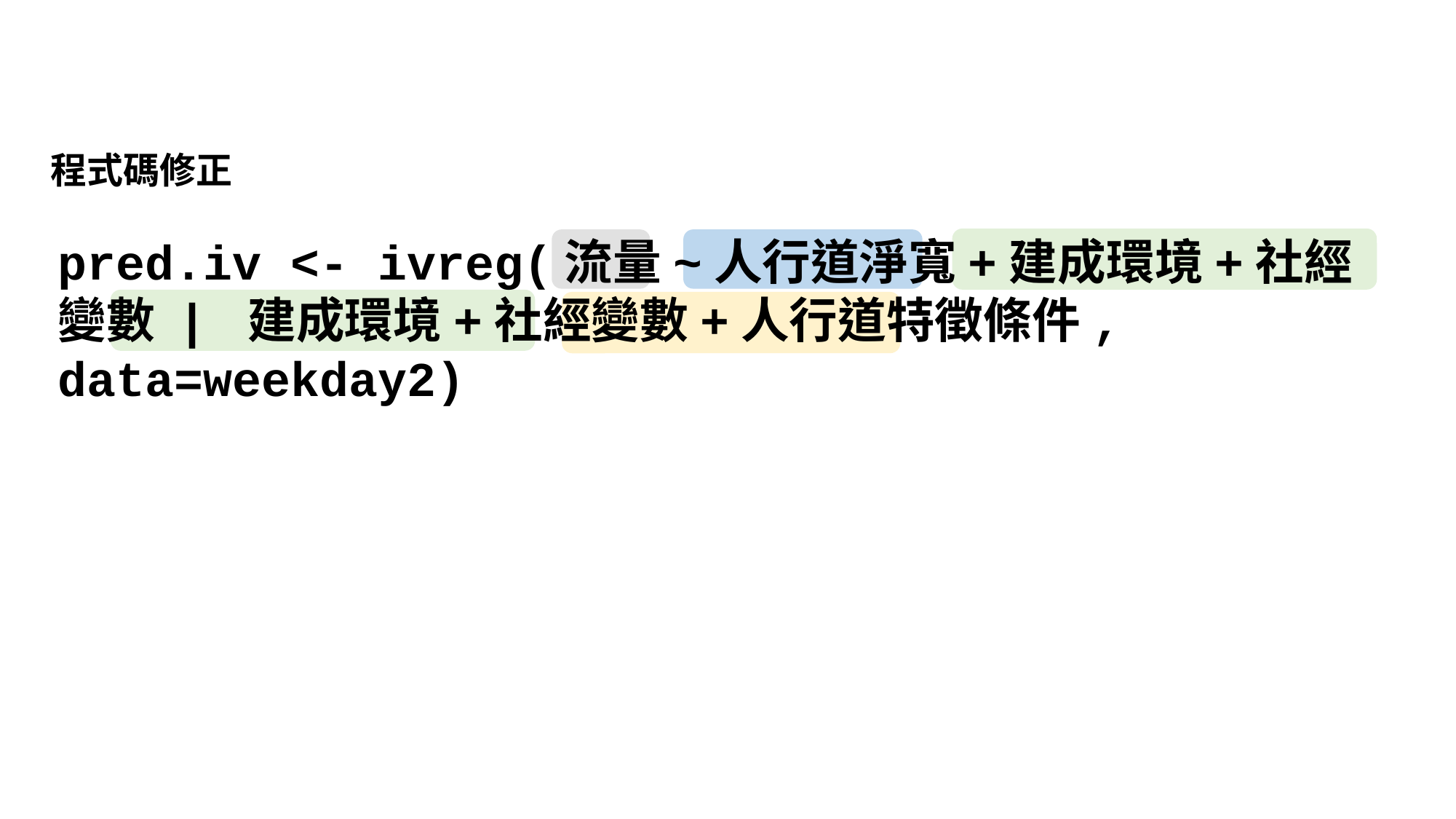

程式碼修正
pred.iv <- ivreg(流量~人行道淨寬+建成環境+社經變數 | 建成環境+社經變數+人行道特徵條件, data=weekday2)